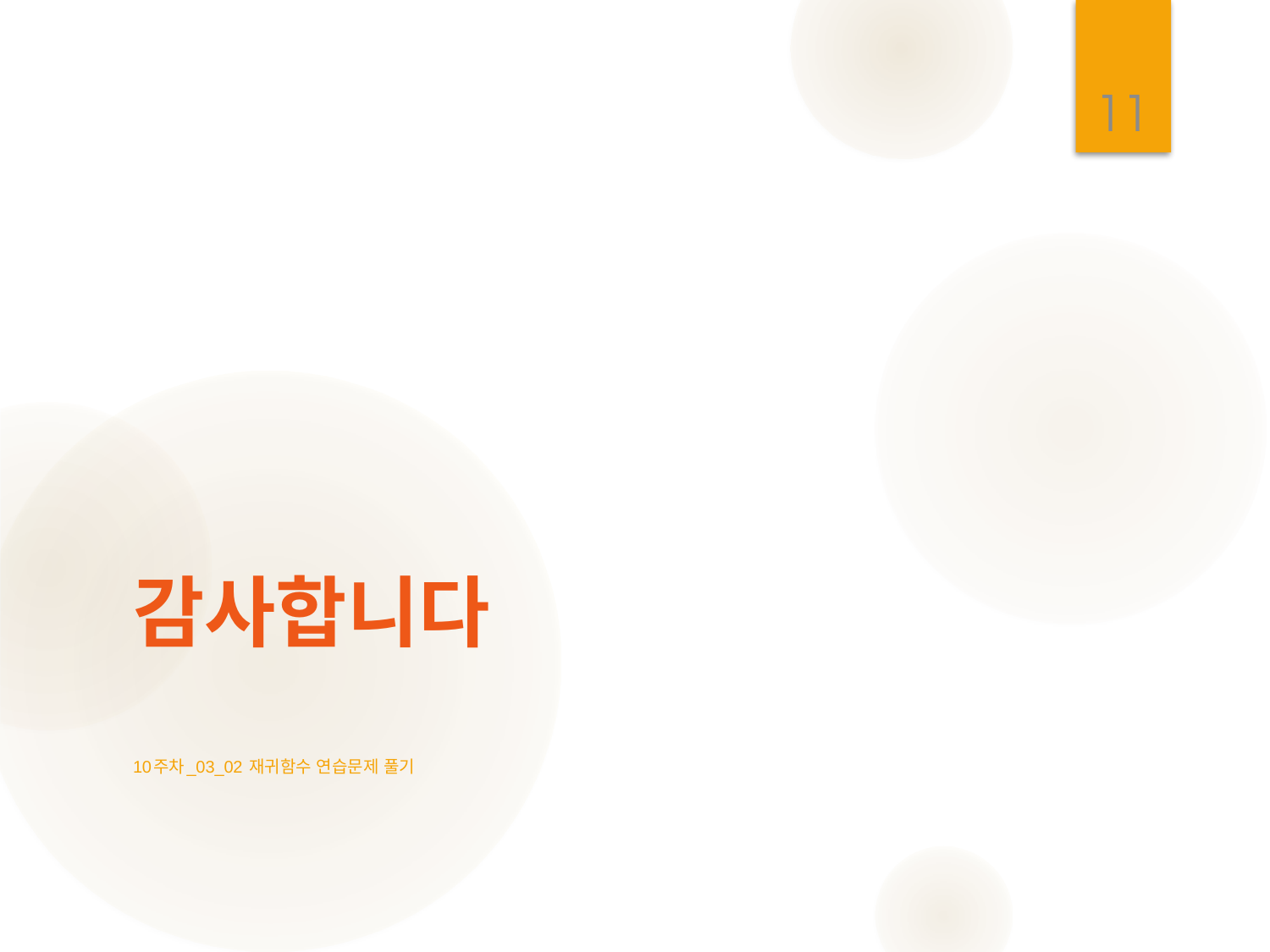

11
# 감사합니다

10주차_03_02 재귀함수 연습문제 풀기